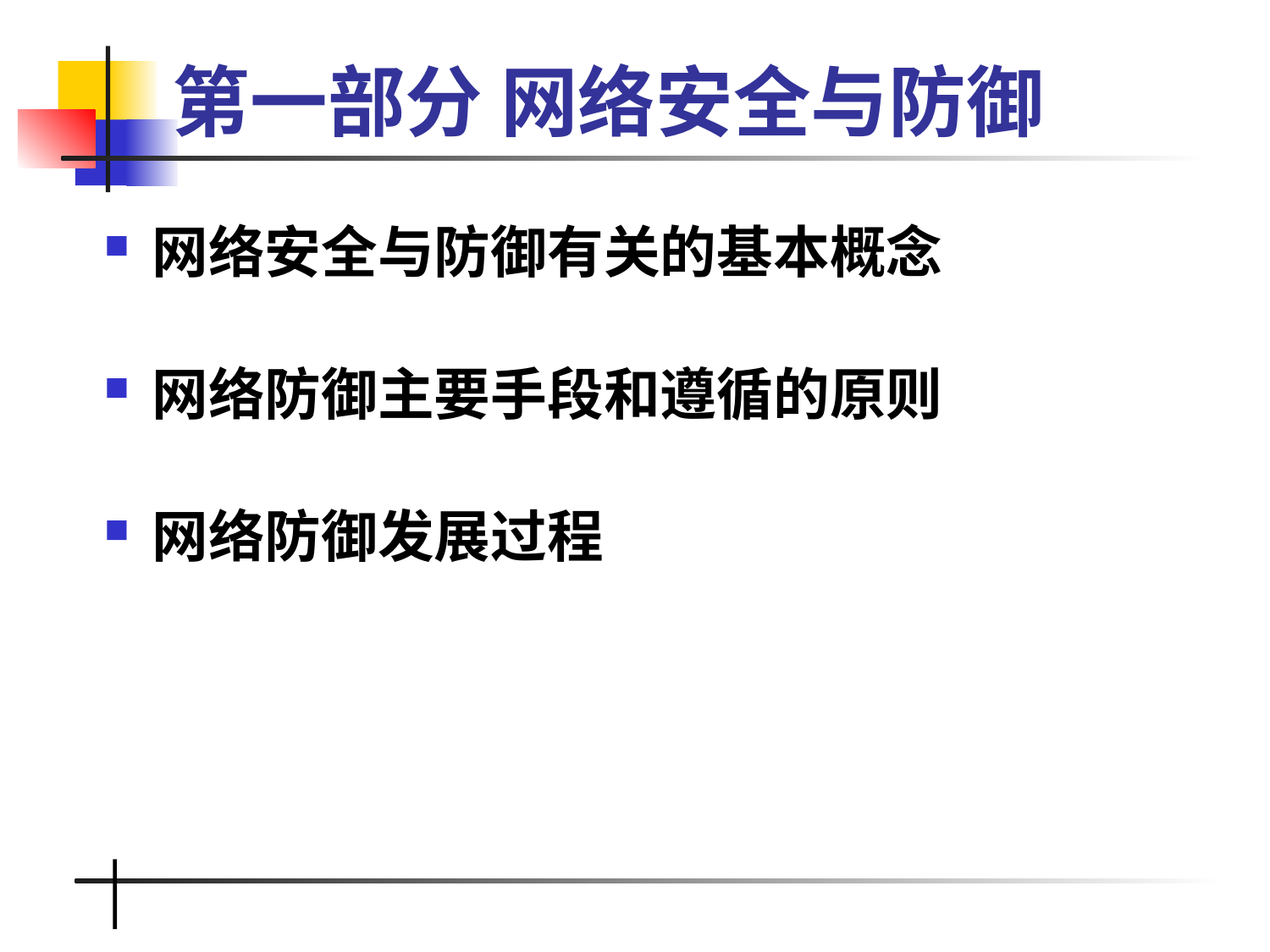

# 第一部分 网络安全与防御
网络安全与防御有关的基本概念

网络防御主要手段和遵循的原则

网络防御发展过程